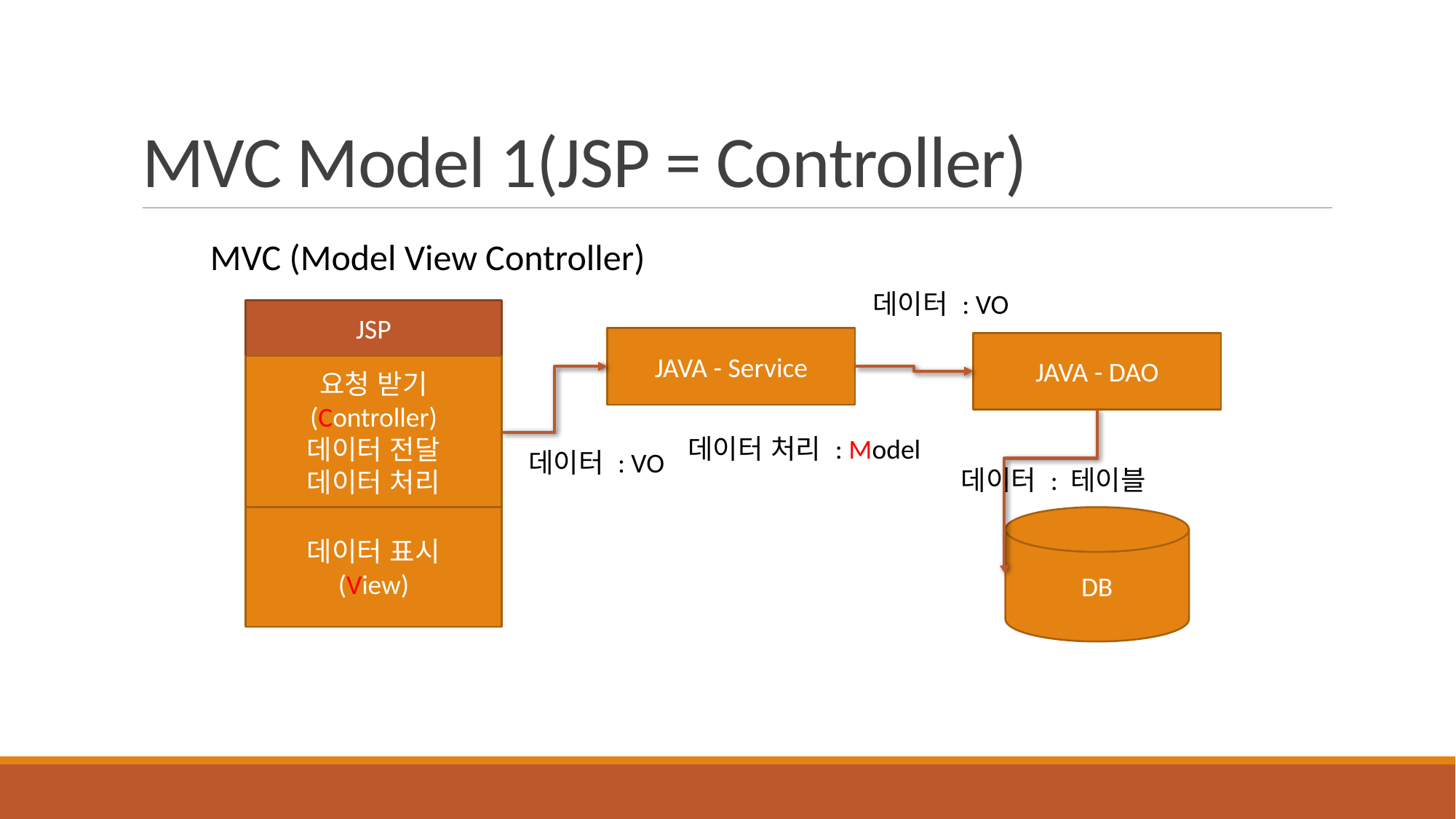

# MVC Model 1(JSP = Controller)
MVC (Model View Controller)
데이터 : VO
JSP
요청 받기
(Controller)
데이터 전달
데이터 처리
데이터 표시
(View)
JAVA - Service
JAVA - DAO
데이터 처리 : Model
데이터 : VO
데이터 : 테이블
DB